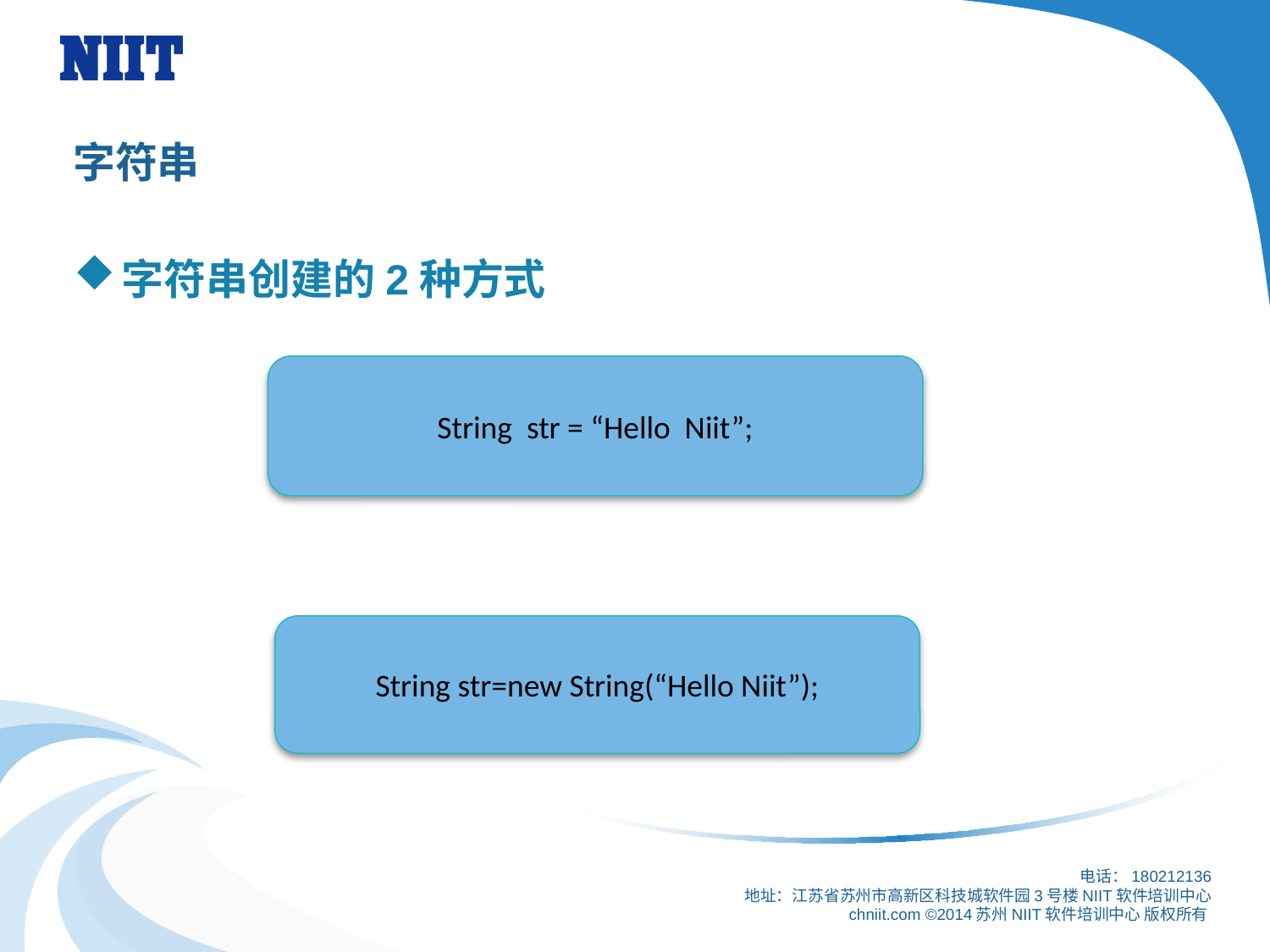

# 字符串
字符串创建的2种方式
String  str = “Hello  Niit”;
String str=new String(“Hello Niit”);